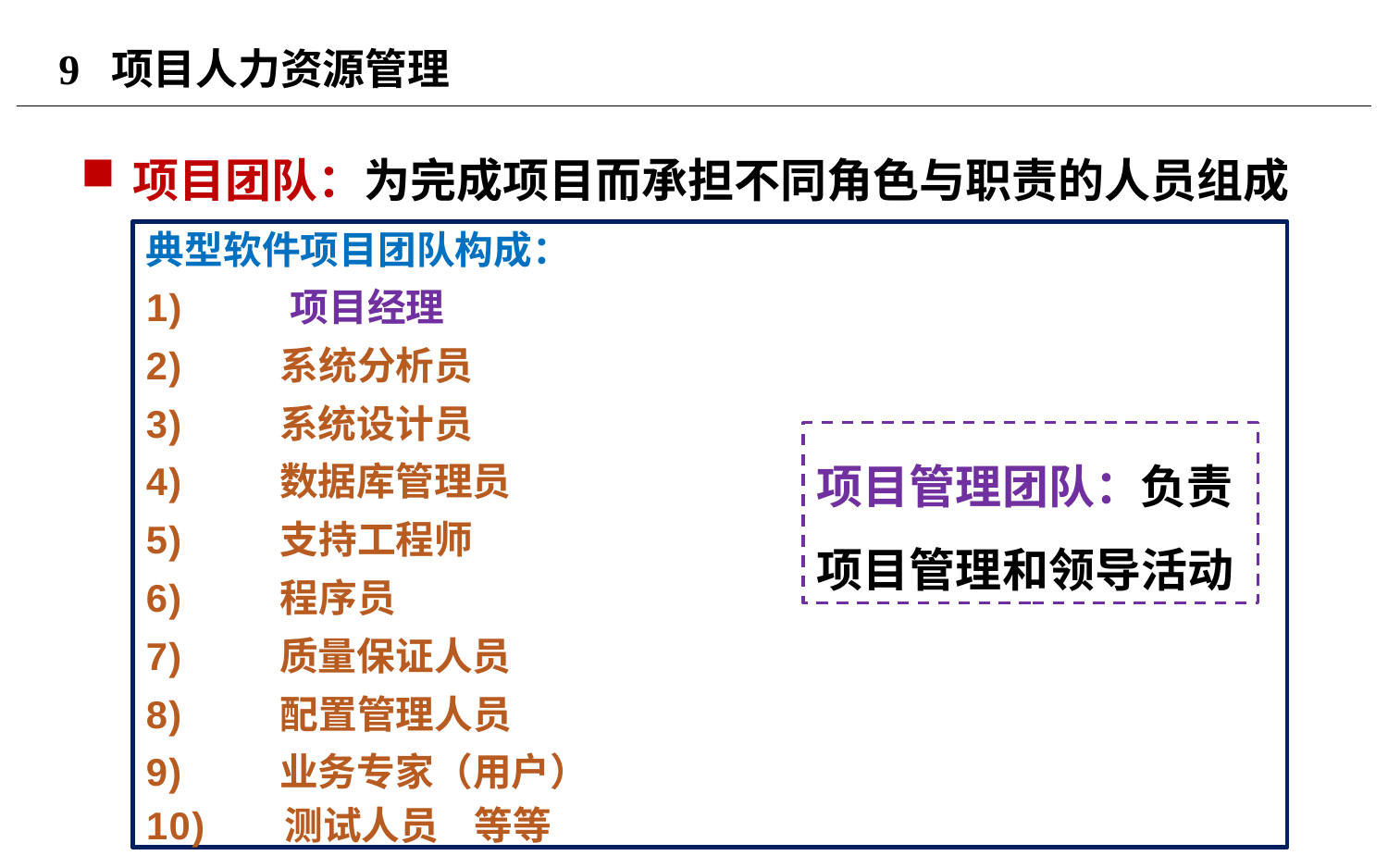

# 9  项目人力资源管理
项目团队：为完成项目而承担不同角色与职责的人员组成

典型软件项目团队构成：
 项目经理
系统分析员
系统设计员
数据库管理员
支持工程师
程序员
质量保证人员
配置管理人员
业务专家（用户）
   测试人员    等等
项目管理团队：负责项目管理和领导活动